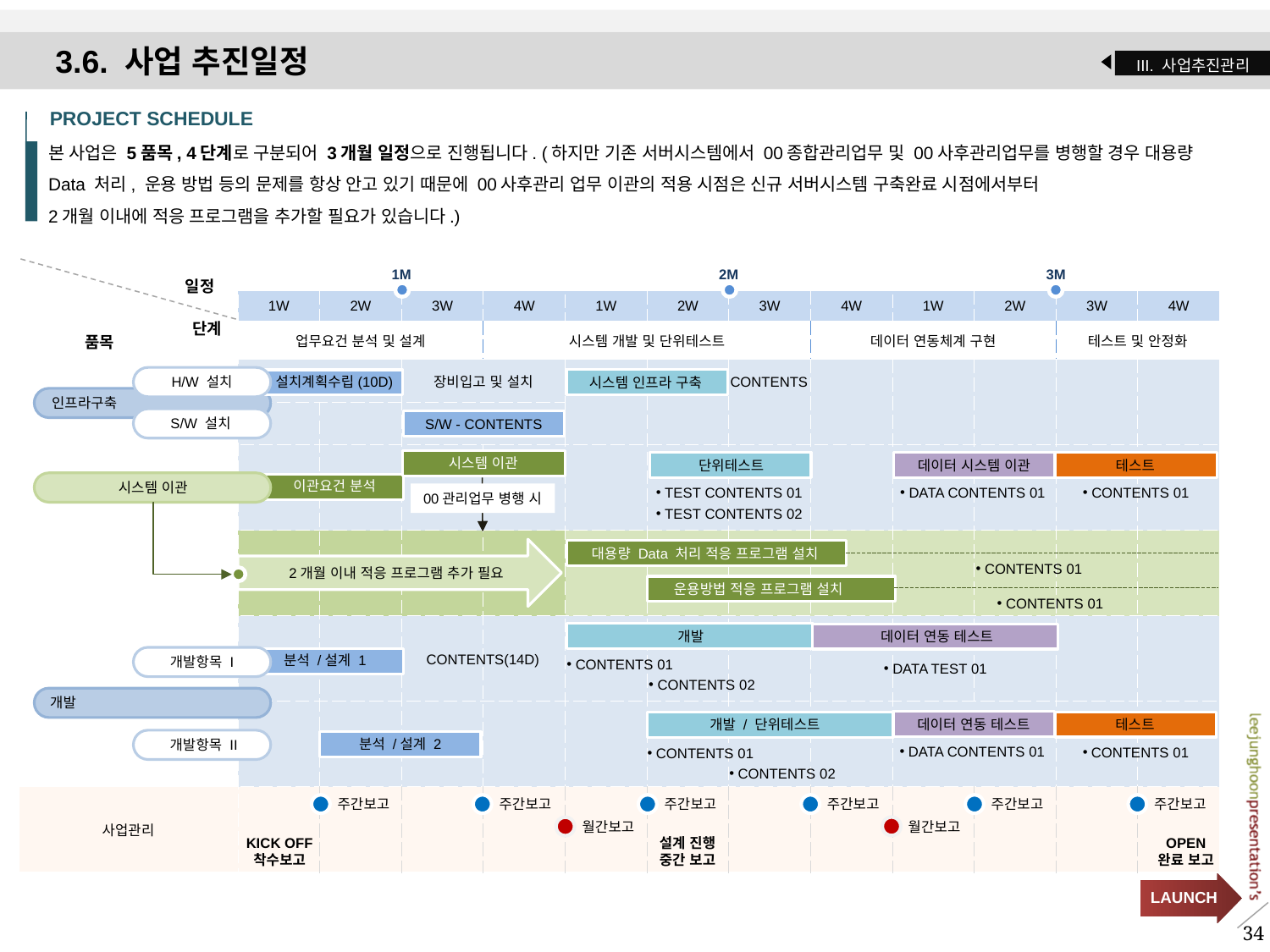

|  |  | 1M |  |  |  | 2M |  |  |  | 3M |  |  |  |
| --- | --- | --- | --- | --- | --- | --- | --- | --- | --- | --- | --- | --- | --- |
|  |  | 1W | 2W | 3W | 4W | 1W | 2W | 3W | 4W | 1W | 2W | 3W | 4W |
|  |  | 업무요건 분석 및 설계 |  |  | 시스템 개발 및 단위테스트 |  |  |  | 데이터 연동체계 구현 |  |  | 테스트 및 안정화 |  |
|  |  |  |  |  |  |  |  |  |  |  |  |  |  |
|  |  |  |  |  |  |  |  |  |  |  |  |  |  |
|  |  |  |  |  |  |  |  |  |  |  |  |  |  |
|  |  |  |  |  |  |  |  |  |  |  |  |  |  |
|  |  |  |  |  |  |  |  |  |  |  |  |  |  |
|  |  |  |  |  |  |  |  |  |  |  |  |  |  |
| 사업관리 |  |  |  |  |  |  |  |  |  |  |  |  |  |
일정

단계
품목
설치계획수립(10D)

H/W 설치
장비입고 및 설치
시스템 인프라 구축

CONTENTS

인프라구축

S/W 설치
S/W - CONTENTS

시스템 이관

단위테스트

데이터 시스템 이관

 DATA CONTENTS 01
테스트

 CONTENTS 01
이관요건 분석

시스템 이관
 TEST CONTENTS 01
 TEST CONTENTS 02
00관리업무 병행 시
대용량 Data 처리 적응 프로그램 설치

 CONTENTS 01
2개월 이내 적응 프로그램 추가 필요

운용방법 적응 프로그램 설치

 CONTENTS 01
개발

 CONTENTS 01
 CONTENTS 02
데이터 연동 테스트

CONTENTS(14D)
분석 /설계 1

개발항목 I
 DATA TEST 01

개발
데이터 연동 테스트

 DATA CONTENTS 01
테스트

 CONTENTS 01
개발 / 단위테스트

 CONTENTS 01
 CONTENTS 02
분석 /설계 2

개발항목 II
주간보고
주간보고
주간보고
주간보고
주간보고
주간보고

월간보고
월간보고

설계 진행
중간 보고
OPEN
완료 보고
KICK OFF
착수보고

LAUNCH